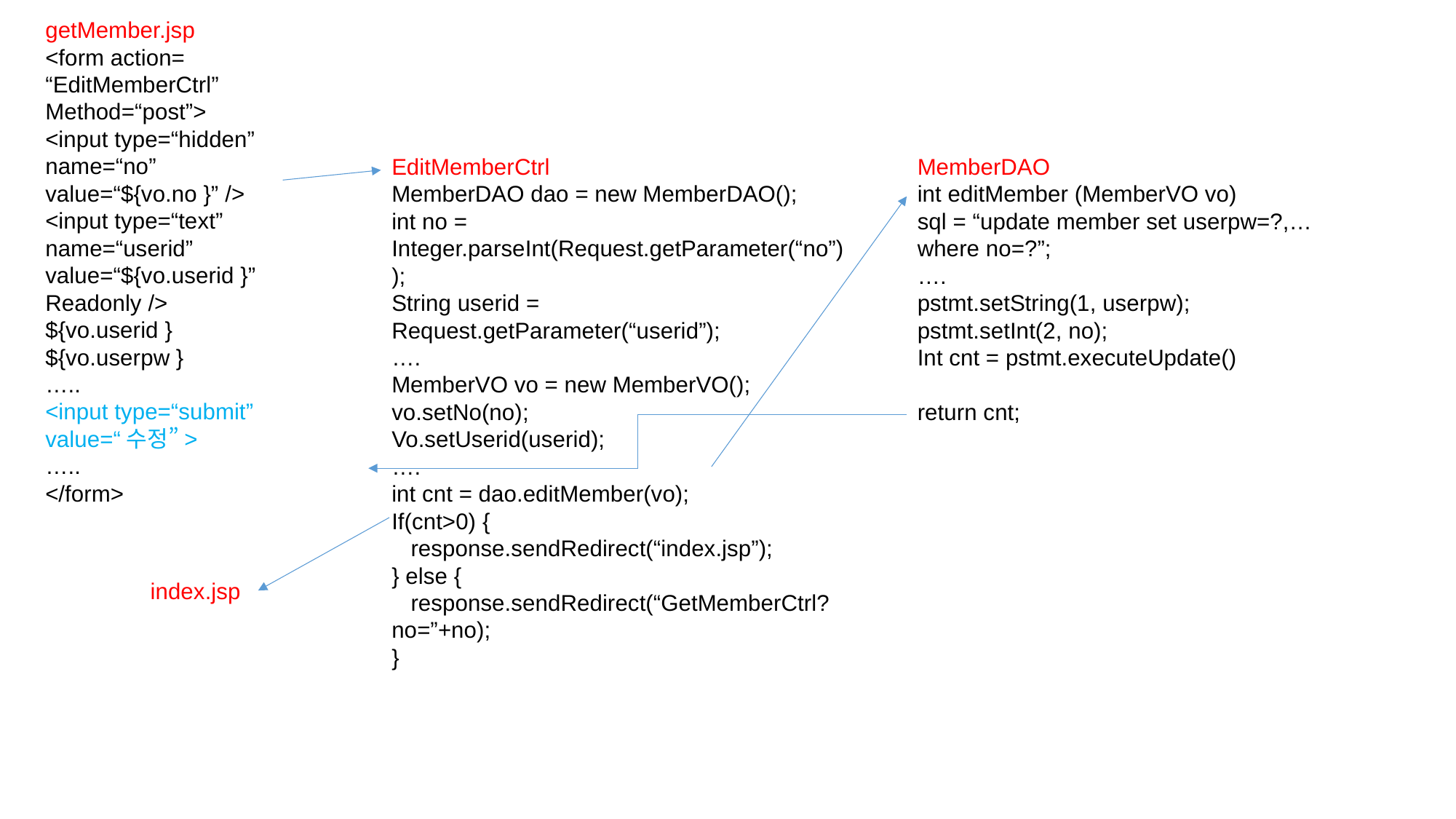

getMember.jsp
<form action=
“EditMemberCtrl”
Method=“post”>
<input type=“hidden”
name=“no”
value=“${vo.no }” />
<input type=“text”
name=“userid”
value=“${vo.userid }”
Readonly />
${vo.userid }
${vo.userpw }
…..
<input type=“submit”
value=“수정”>
…..
</form>
EditMemberCtrl
MemberDAO dao = new MemberDAO();
int no =
Integer.parseInt(Request.getParameter(“no”));
String userid =
Request.getParameter(“userid”);
….
MemberVO vo = new MemberVO();
vo.setNo(no);
Vo.setUserid(userid);
….
int cnt = dao.editMember(vo);
If(cnt>0) {
   response.sendRedirect(“index.jsp”);
} else {
   response.sendRedirect(“GetMemberCtrl?no=”+no);
}
MemberDAO
int editMember (MemberVO vo)
sql = “update member set userpw=?,… where no=?”;
….
pstmt.setString(1, userpw);
pstmt.setInt(2, no);
Int cnt = pstmt.executeUpdate()

return cnt;
index.jsp